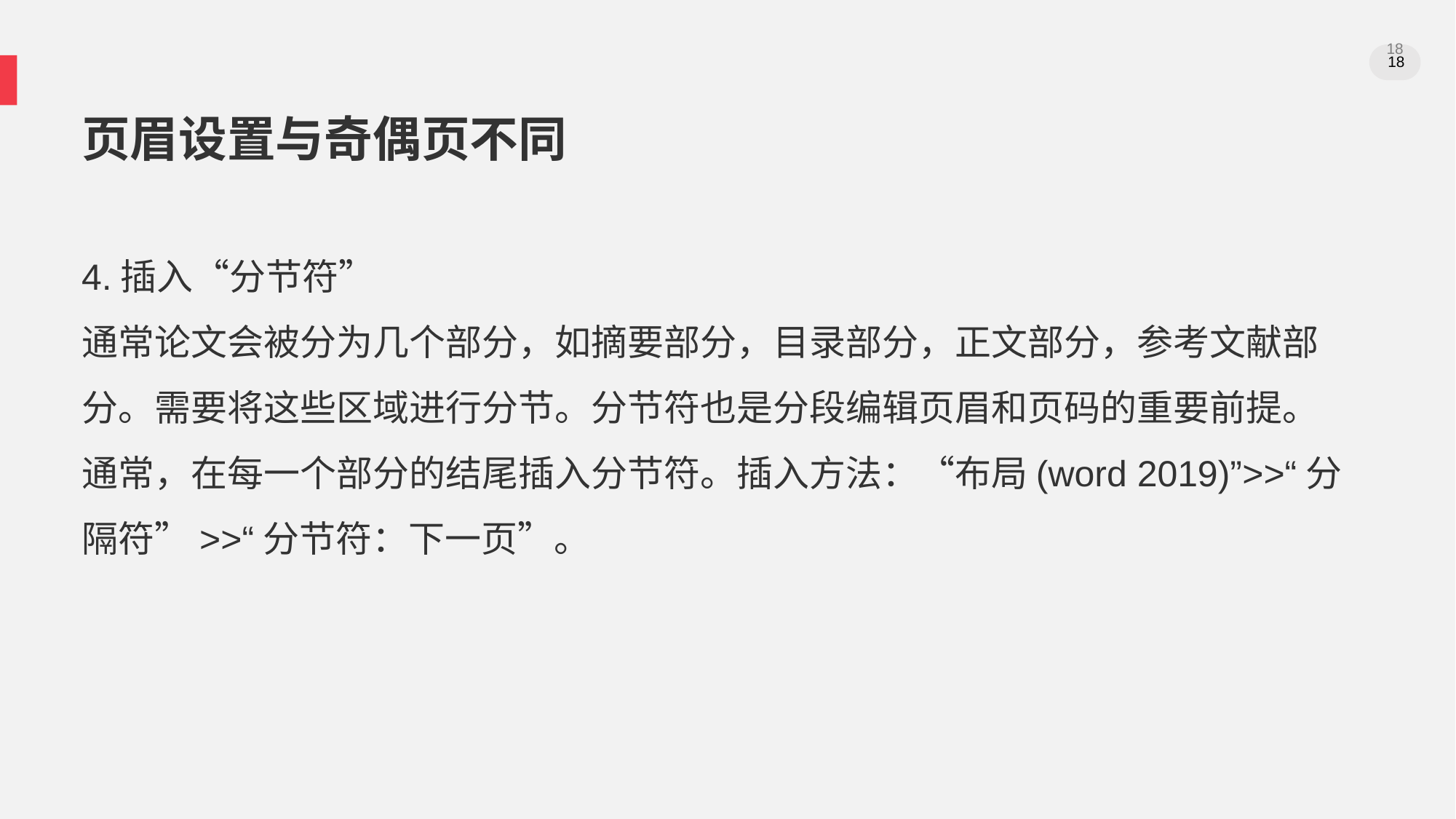

18
18

页眉设置与奇偶页不同

4.插入“分节符”
通常论文会被分为几个部分，如摘要部分，目录部分，正文部分，参考文献部分。需要将这些区域进行分节。分节符也是分段编辑页眉和页码的重要前提。
通常，在每一个部分的结尾插入分节符。插入方法：“布局(word 2019)”>>“分隔符”>>“分节符：下一页”。